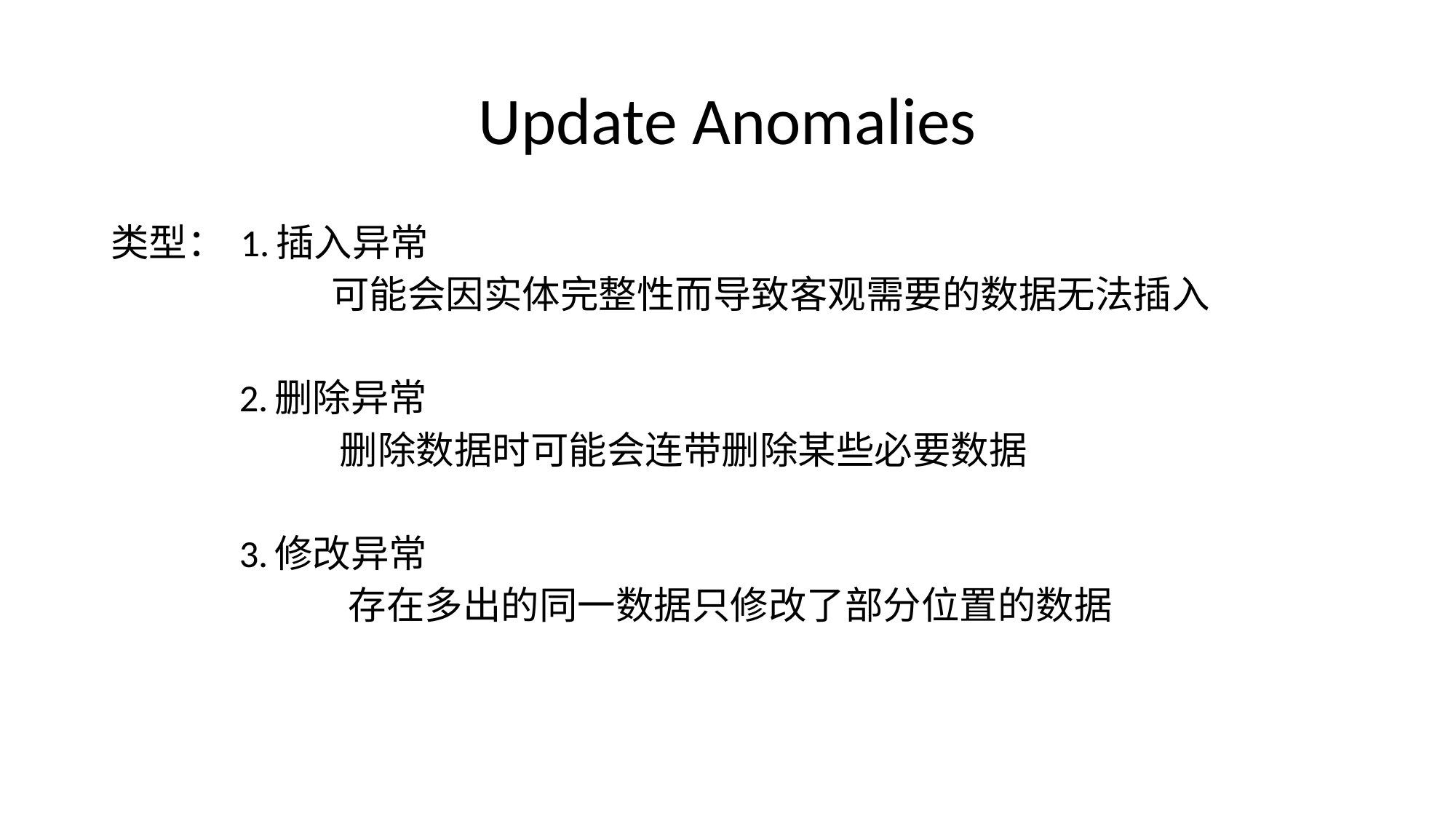

# Update Anomalies
类型： 1.插入异常
                         可能会因实体完整性而导致客观需要的数据无法插入

               2.删除异常
                          删除数据时可能会连带删除某些必要数据

               3.修改异常
                           存在多出的同一数据只修改了部分位置的数据